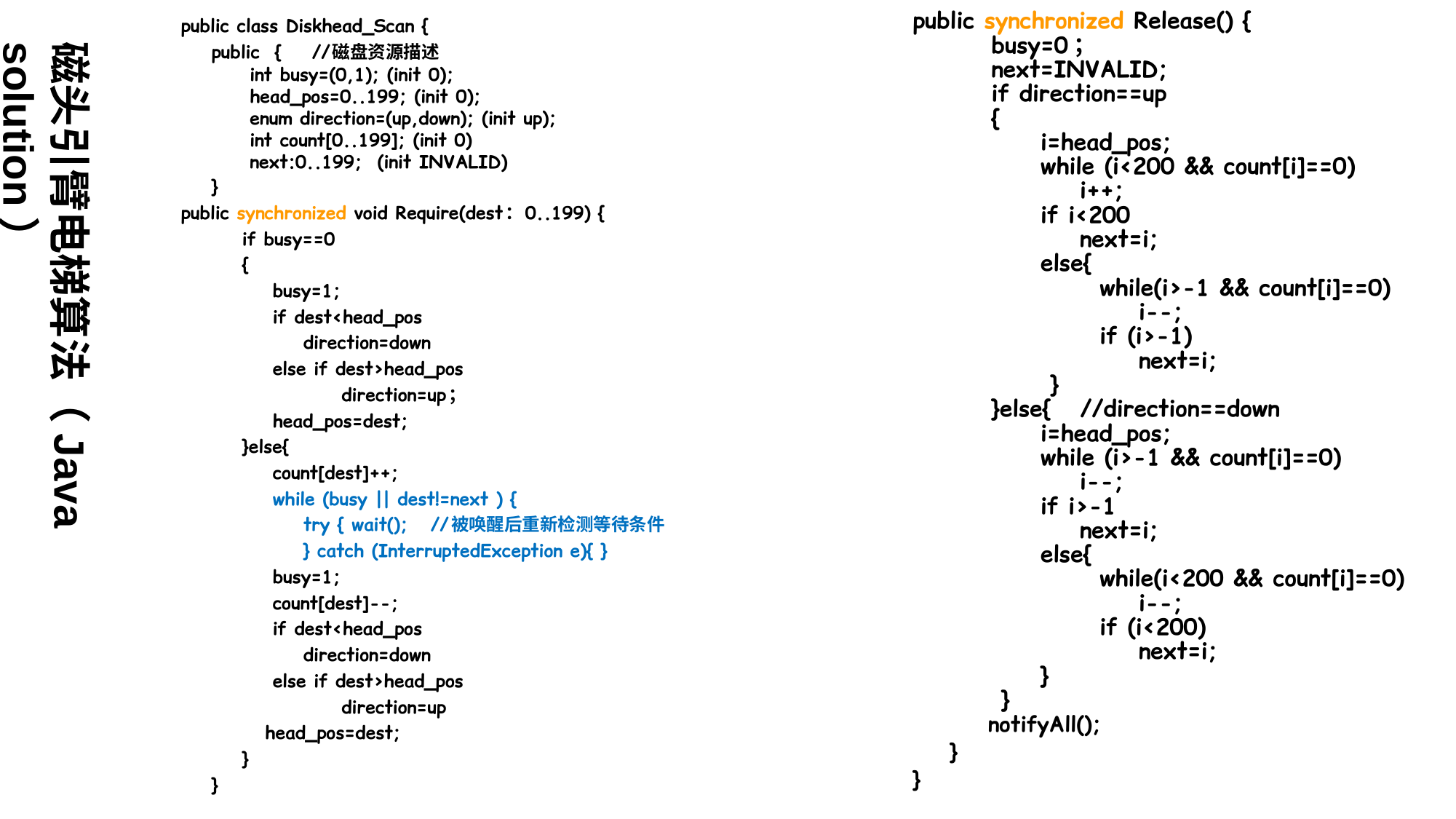

public class Diskhead_Scan {
    public  {    //磁盘资源描述
         int busy=(0,1); (init 0);
         head_pos=0..199; (init 0);
         enum direction=(up,down); (init up);
         int count[0..199]; (init 0)
         next:0..199;  (init INVALID)
    }
public synchronized void Require(dest：0..199) {
        if busy==0
        {
            busy=1;
            if dest<head_pos
                direction=down
            else if dest>head_pos
                     direction=up；
            head_pos=dest;
        }else{
            count[dest]++;
            while (busy || dest!=next ) {
                try { wait();   //被唤醒后重新检测等待条件
                } catch (InterruptedException e){ }
            busy=1;
            count[dest]--;
            if dest<head_pos
                direction=down
            else if dest>head_pos
                     direction=up
           head_pos=dest;
        }
    }
public synchronized Release() {
        busy=0；
        next=INVALID;
        if direction==up
        {
             i=head_pos;
             while (i<200 && count[i]==0)
                 i++;
             if i<200
                 next=i;
             else{
                   while(i>-1 && count[i]==0)
                       i--;
                   if (i>-1)
                       next=i;
              }
        }else{   //direction==down
             i=head_pos;
             while (i>-1 && count[i]==0)
                 i--;
             if i>-1
                 next=i;
             else{
                   while(i<200 && count[i]==0)
                       i--;
                   if (i<200)
                       next=i;
             }
         }
        notifyAll();
    }
}
磁头引臂电梯算法（Java solution）